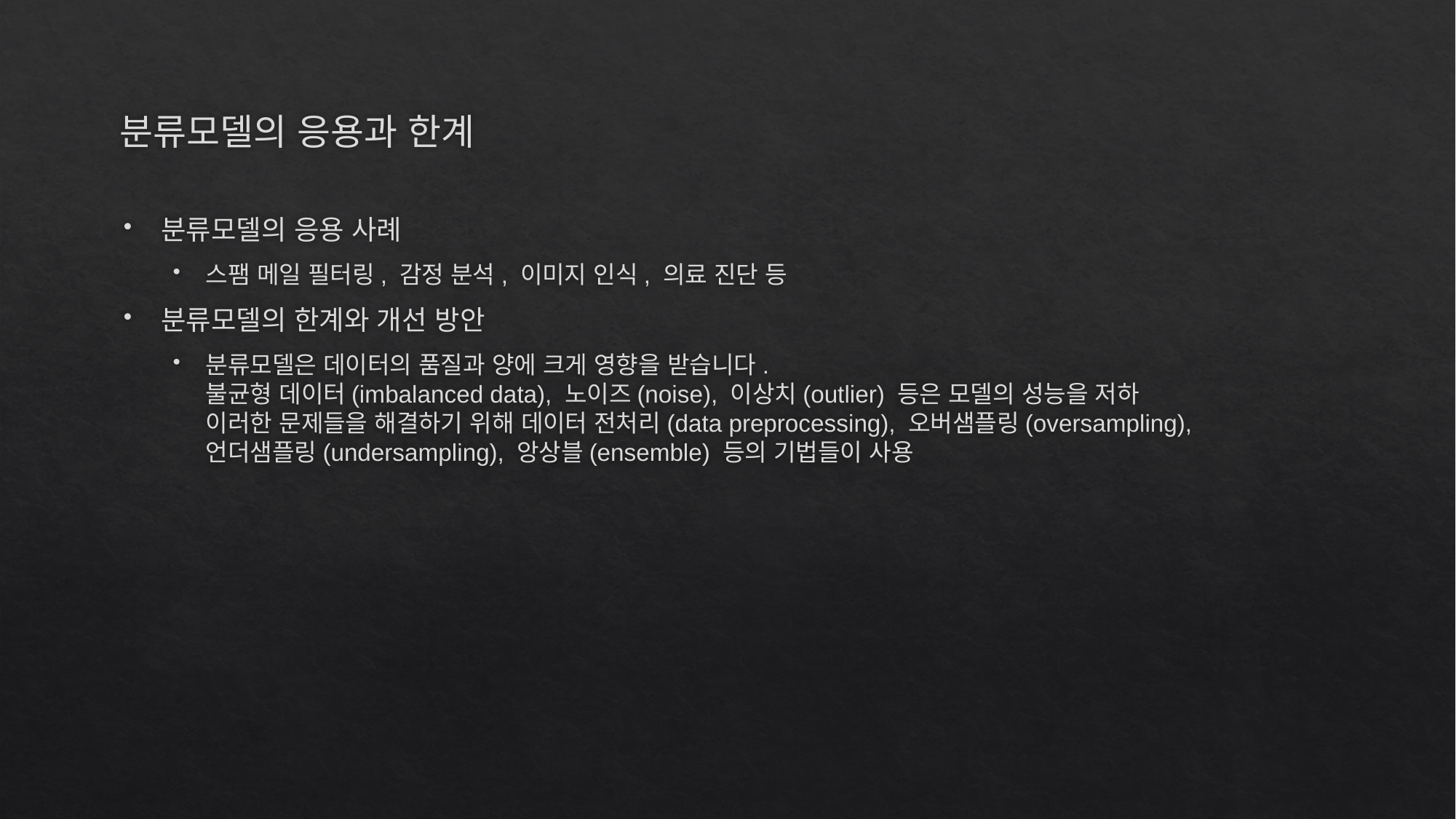

# 분류모델의 응용과 한계
분류모델의 응용 사례
스팸 메일 필터링, 감정 분석, 이미지 인식, 의료 진단 등
분류모델의 한계와 개선 방안
분류모델은 데이터의 품질과 양에 크게 영향을 받습니다.
불균형 데이터(imbalanced data), 노이즈(noise), 이상치(outlier) 등은 모델의 성능을 저하
이러한 문제들을 해결하기 위해 데이터 전처리(data preprocessing), 오버샘플링(oversampling),
언더샘플링(undersampling), 앙상블(ensemble) 등의 기법들이 사용